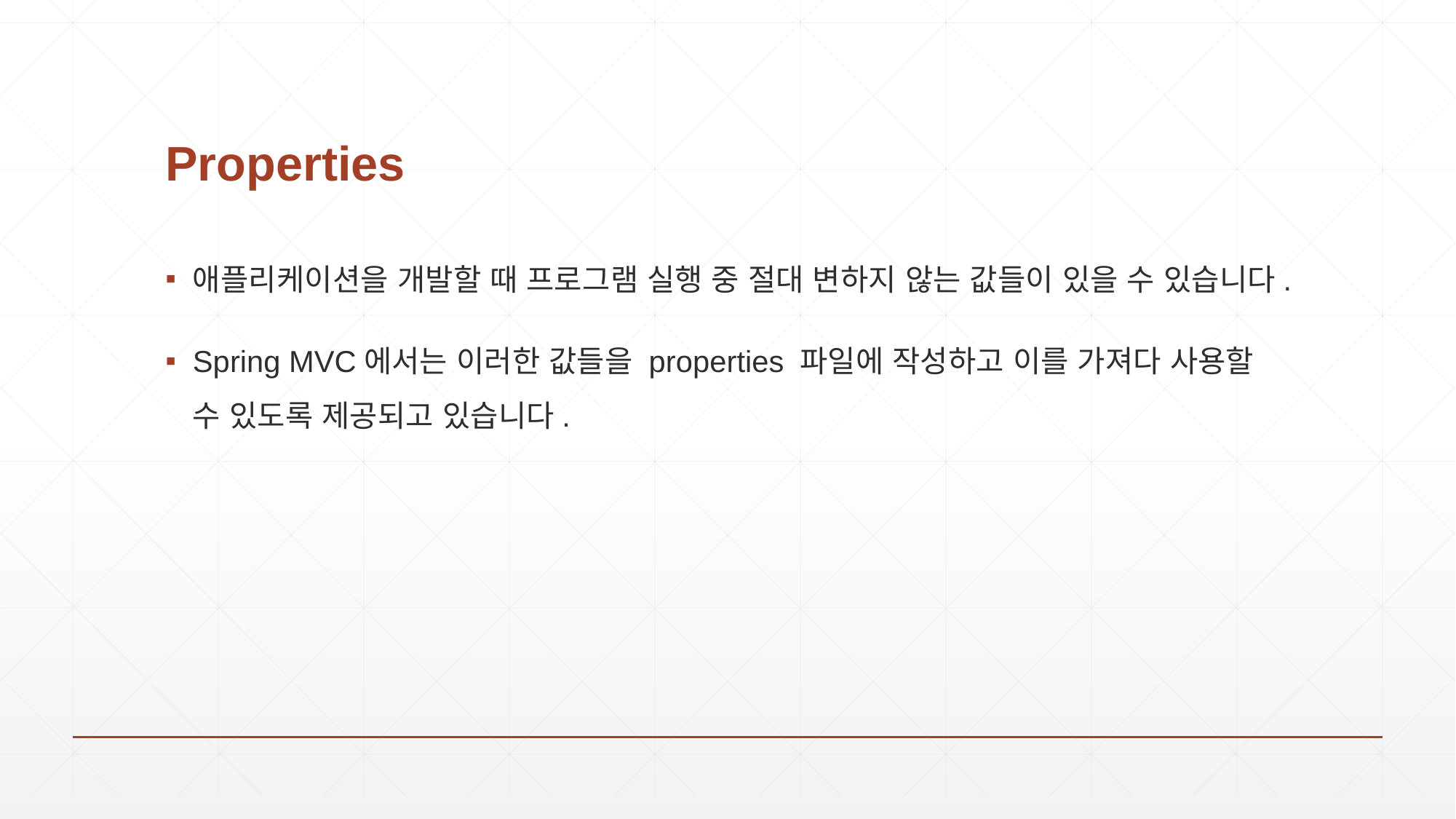

# Properties
애플리케이션을 개발할 때 프로그램 실행 중 절대 변하지 않는 값들이 있을 수 있습니다.
Spring MVC에서는 이러한 값들을 properties 파일에 작성하고 이를 가져다 사용할 수 있도록 제공되고 있습니다.